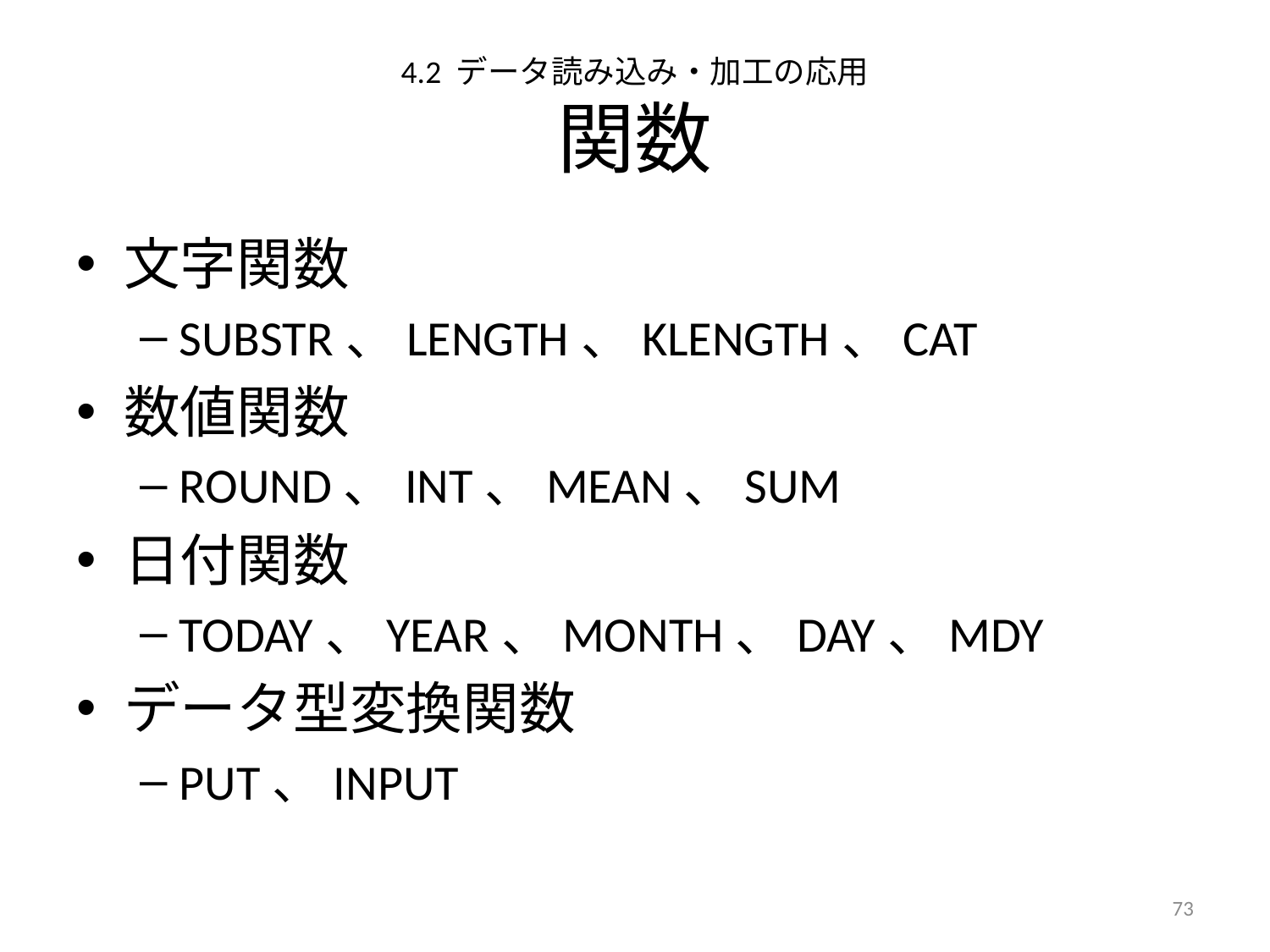

# 4.2 データ読み込み・加工の応用 関数
文字関数
SUBSTR、LENGTH、KLENGTH、CAT
数値関数
ROUND、INT、MEAN、SUM
日付関数
TODAY、YEAR、MONTH、DAY、MDY
データ型変換関数
PUT、INPUT
73